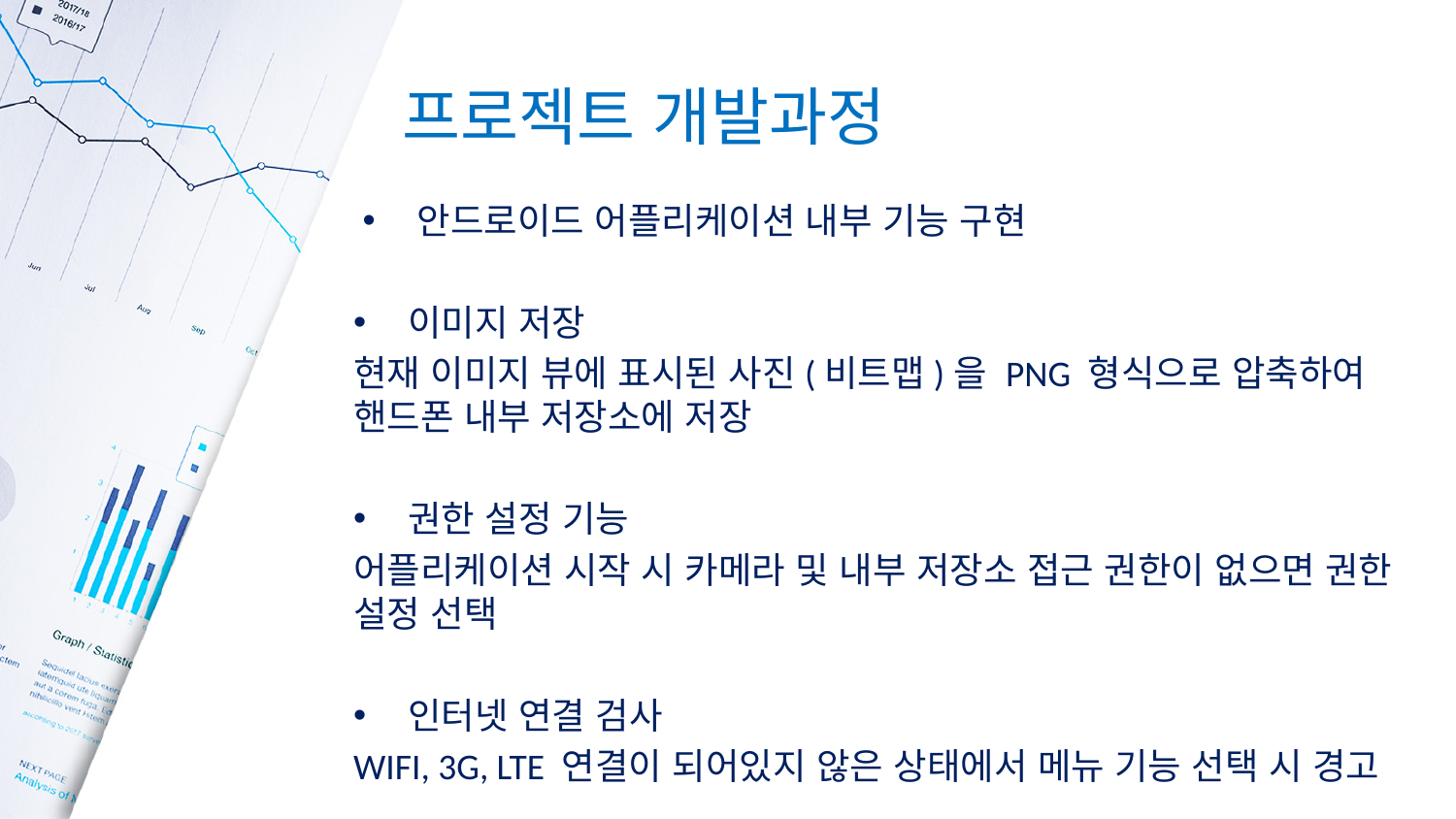

# 프로젝트 개발과정
안드로이드 어플리케이션 내부 기능 구현

이미지 저장
현재 이미지 뷰에 표시된 사진(비트맵)을 PNG 형식으로 압축하여 핸드폰 내부 저장소에 저장

권한 설정 기능
어플리케이션 시작 시 카메라 및 내부 저장소 접근 권한이 없으면 권한 설정 선택

인터넷 연결 검사
WIFI, 3G, LTE 연결이 되어있지 않은 상태에서 메뉴 기능 선택 시 경고